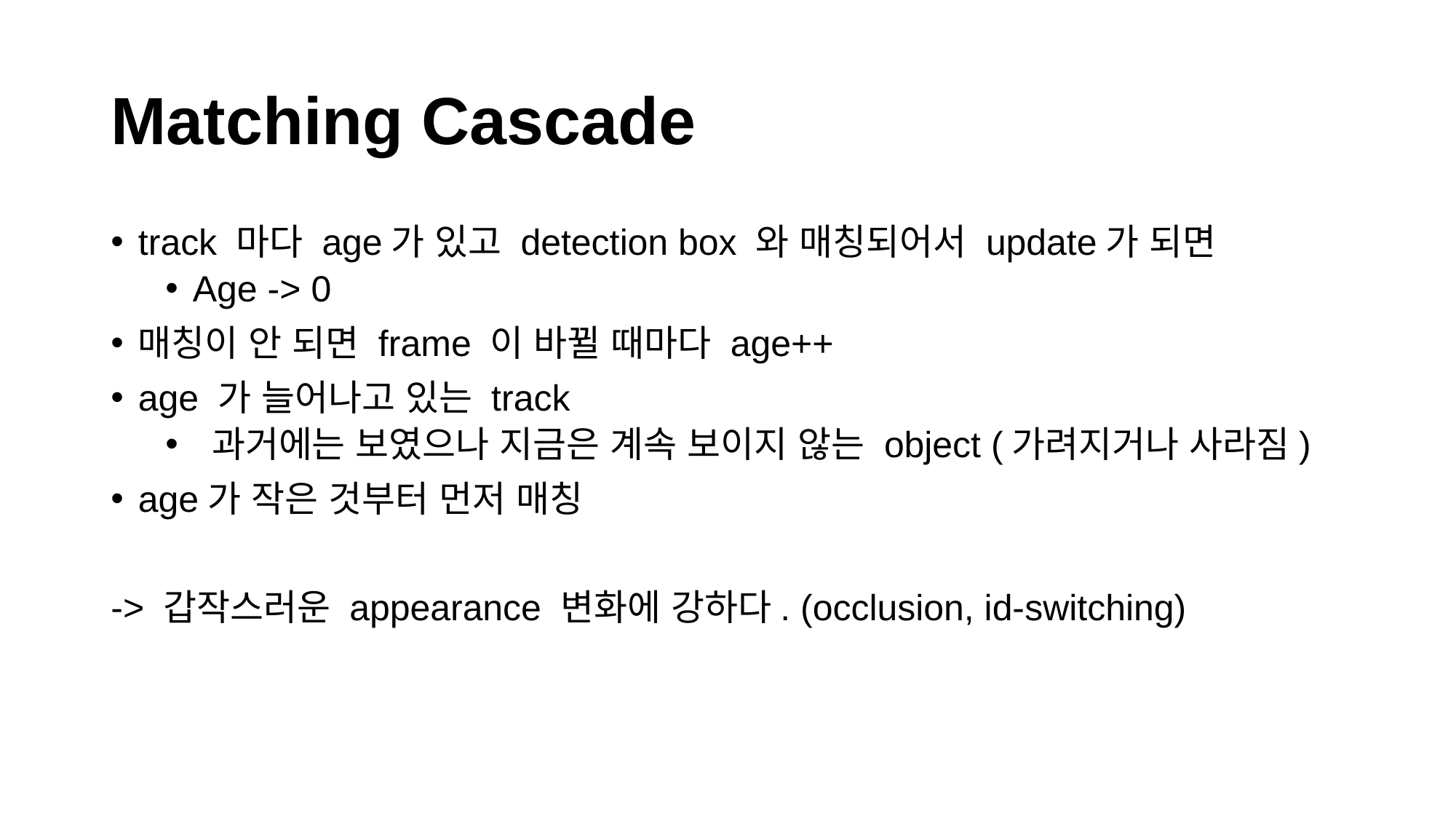

# Matching Cascade
track 마다 age가 있고 detection box 와 매칭되어서 update가 되면
Age -> 0
매칭이 안 되면 frame 이 바뀔 때마다 age++
age 가 늘어나고 있는 track
 과거에는 보였으나 지금은 계속 보이지 않는 object (가려지거나 사라짐)
age가 작은 것부터 먼저 매칭

-> 갑작스러운 appearance 변화에 강하다. (occlusion, id-switching)